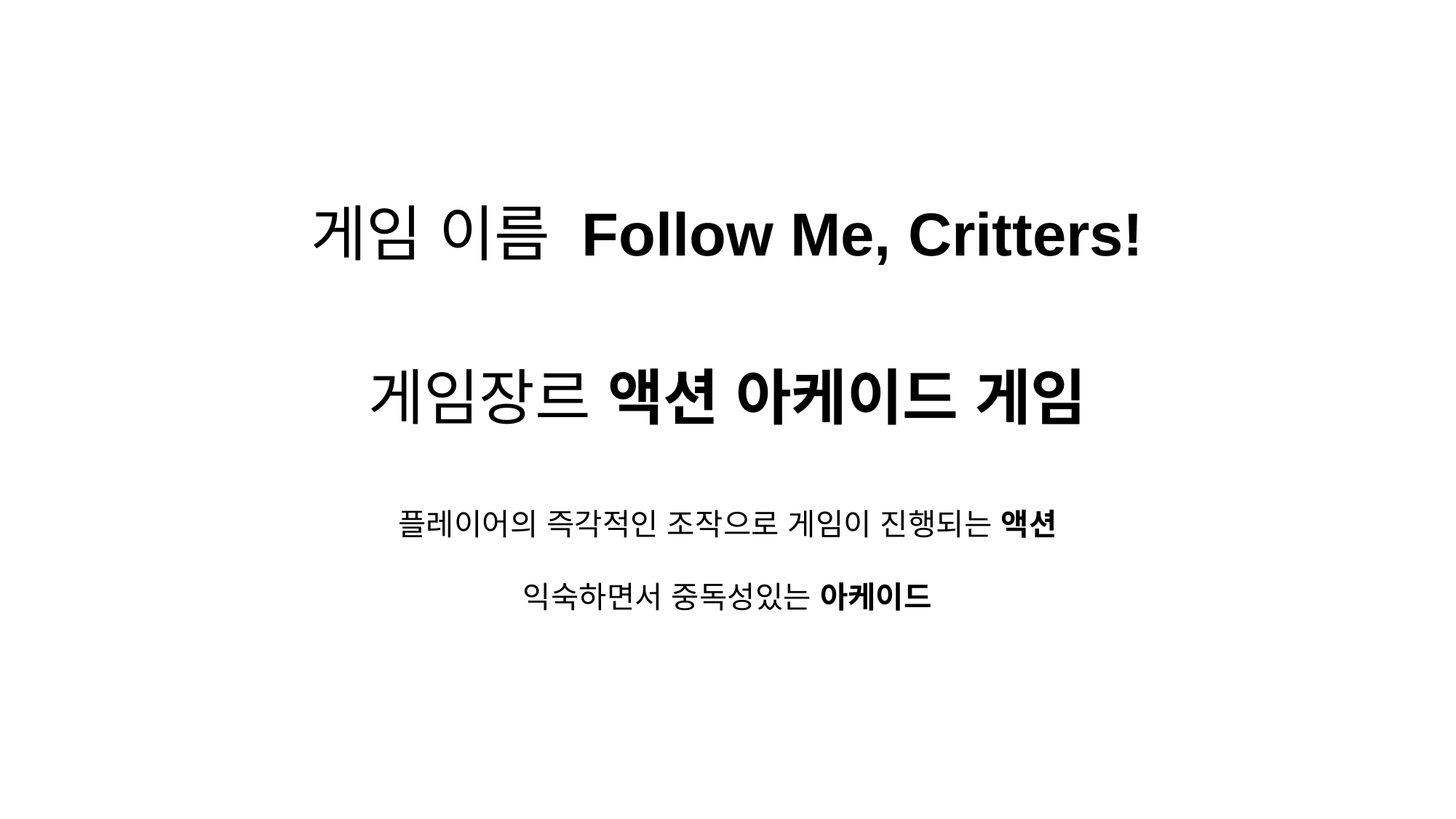

게임 이름 Follow Me, Critters!
게임장르 액션 아케이드 게임
플레이어의 즉각적인 조작으로 게임이 진행되는 액션

익숙하면서 중독성있는 아케이드